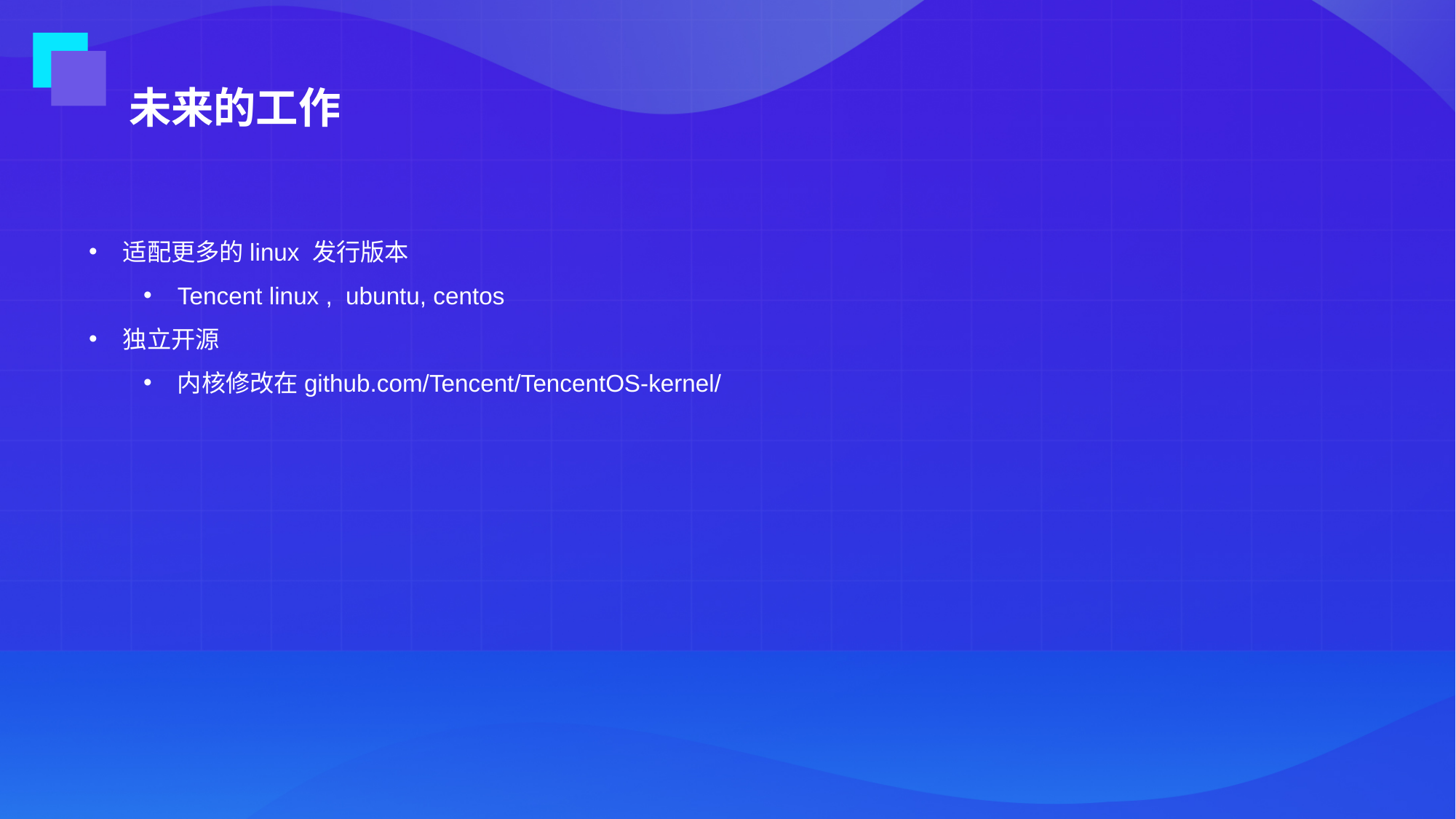

未来的工作

适配更多的linux 发行版本
Tencent linux ,  ubuntu, centos
独立开源
内核修改在github.com/Tencent/TencentOS-kernel/